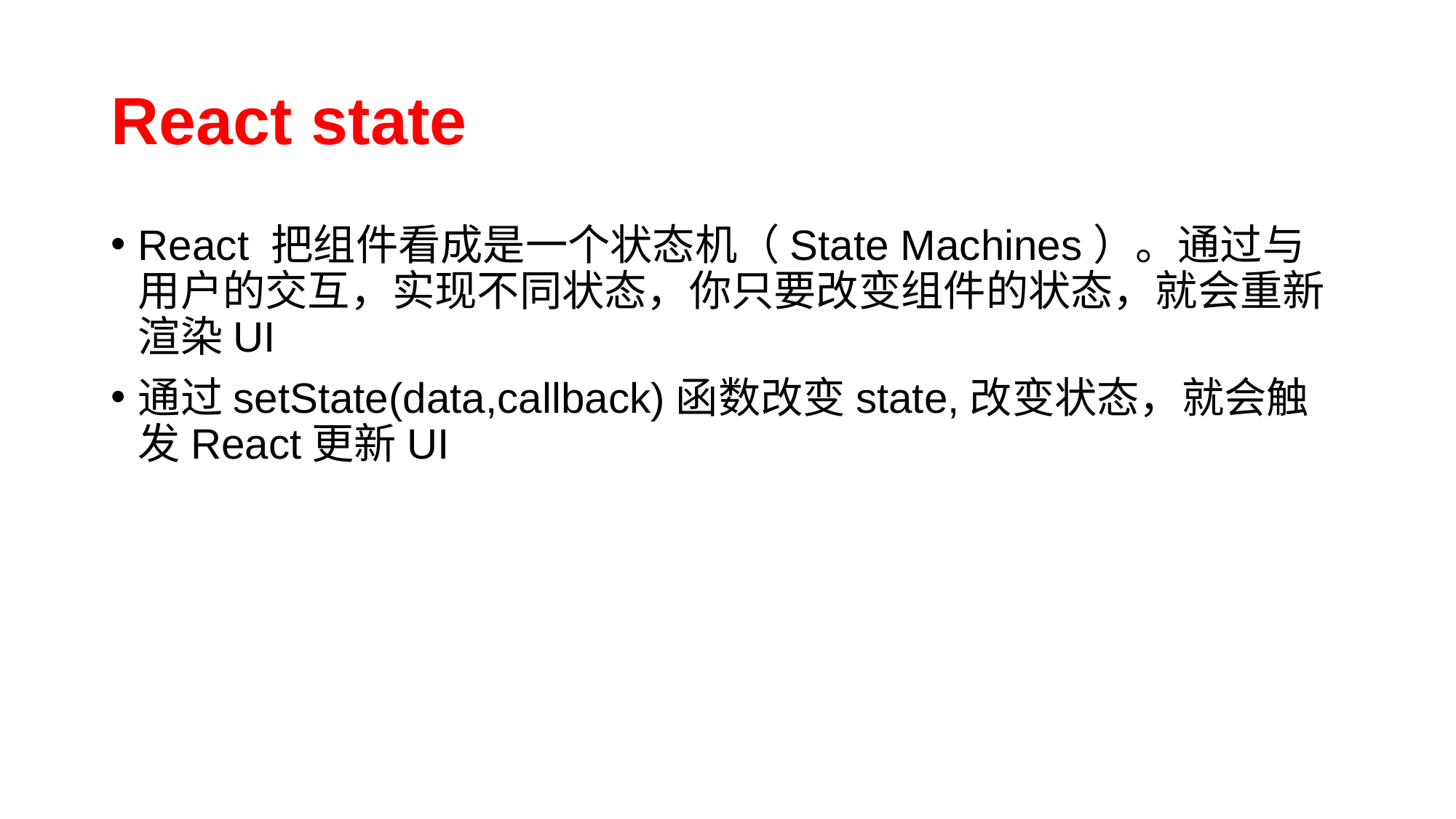

# React state
React 把组件看成是一个状态机（State Machines）。通过与用户的交互，实现不同状态，你只要改变组件的状态，就会重新渲染UI
通过setState(data,callback)函数改变state,改变状态，就会触发React更新UI